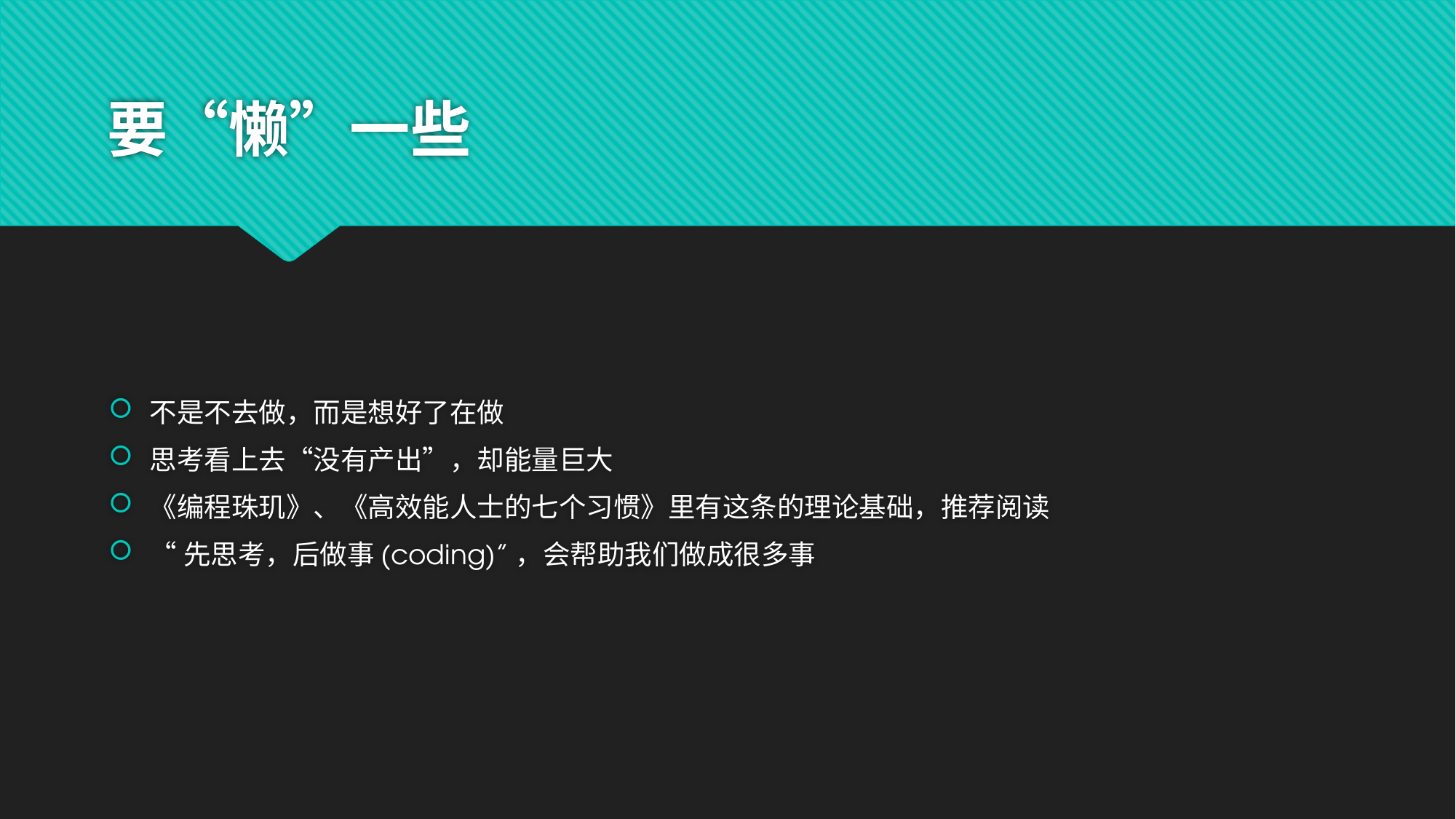

# 要“懒”一些
不是不去做，而是想好了在做
思考看上去“没有产出”，却能量巨大
《编程珠玑》、《高效能人士的七个习惯》里有这条的理论基础，推荐阅读
“先思考，后做事(coding)”，会帮助我们做成很多事